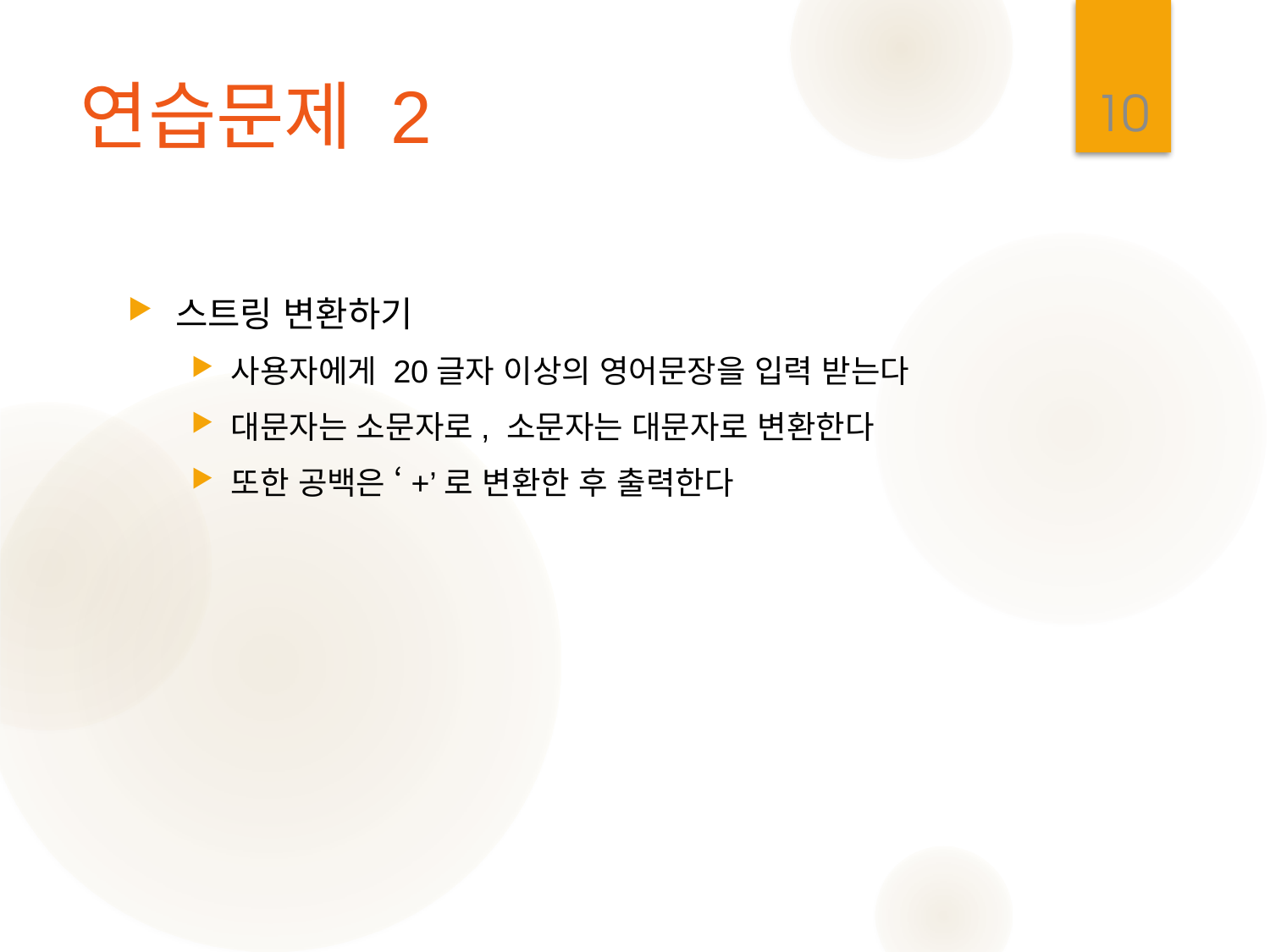

10
# 연습문제 2
스트링 변환하기
사용자에게 20글자 이상의 영어문장을 입력 받는다
대문자는 소문자로, 소문자는 대문자로 변환한다
또한 공백은 ‘+’로 변환한 후 출력한다